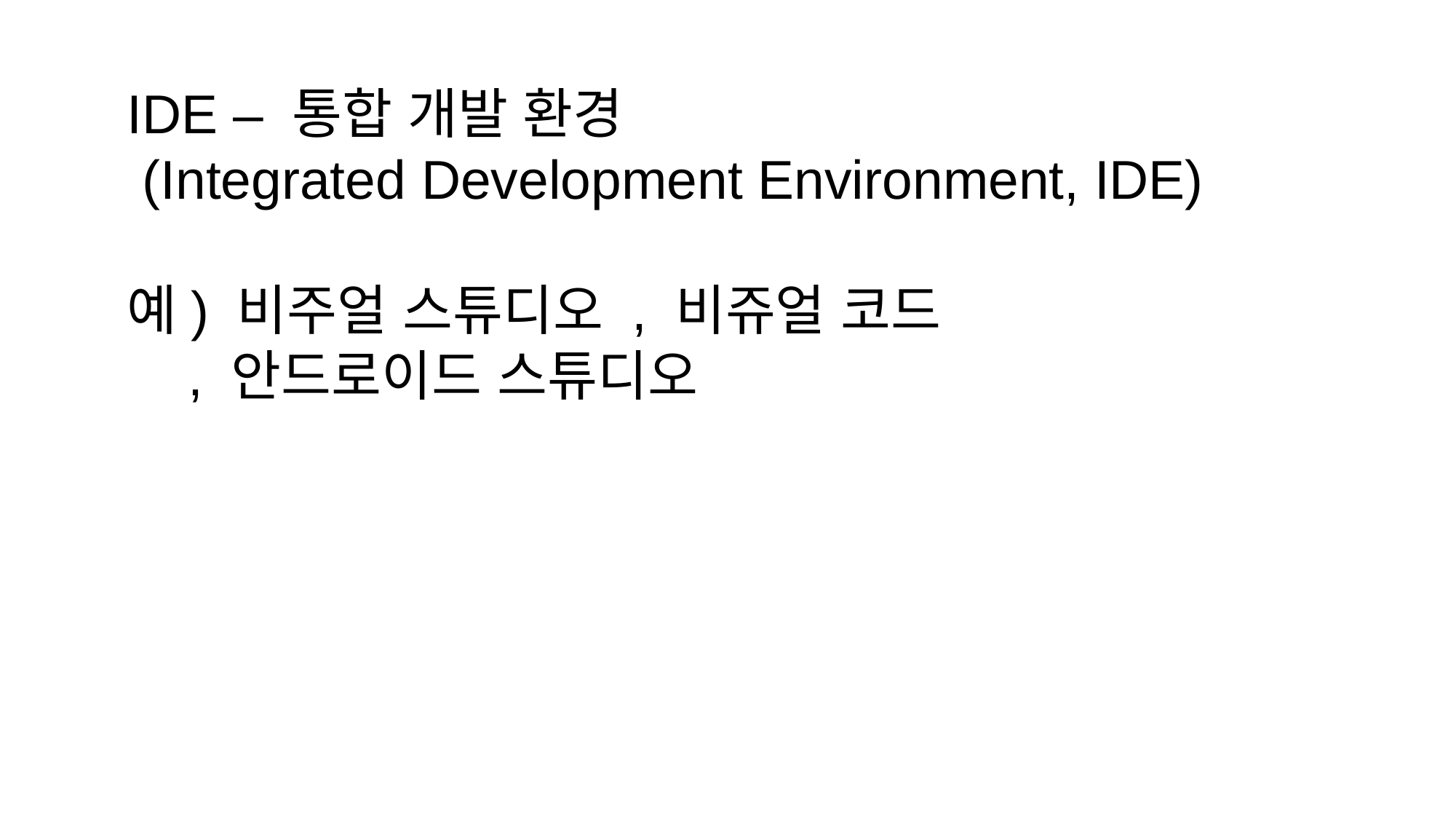

IDE – 통합 개발 환경
 (Integrated Development Environment, IDE)

예) 비주얼 스튜디오 , 비쥬얼 코드
    , 안드로이드 스튜디오